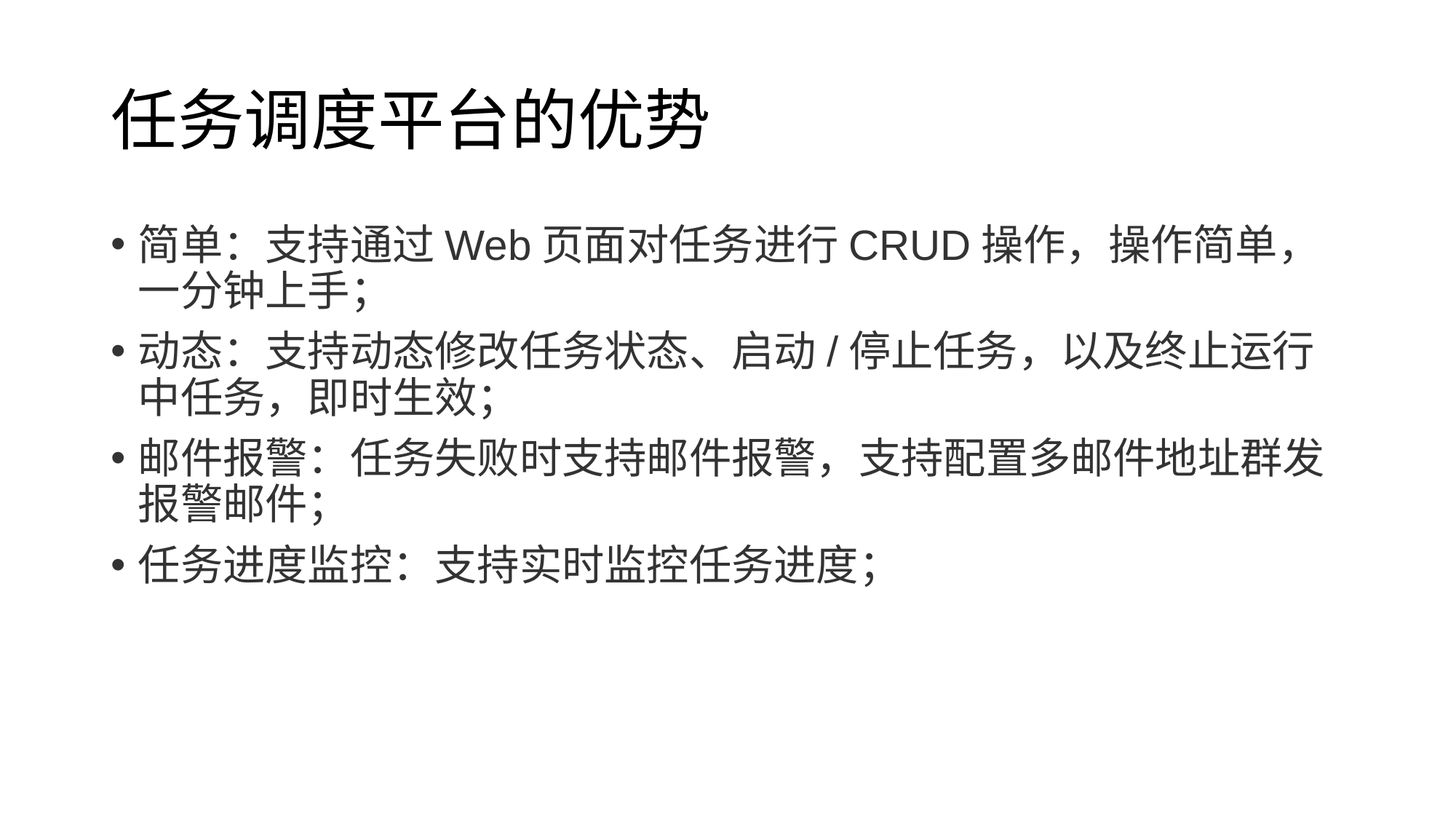

# 任务调度平台的优势
简单：支持通过Web页面对任务进行CRUD操作，操作简单，一分钟上手；
动态：支持动态修改任务状态、启动/停止任务，以及终止运行中任务，即时生效；
邮件报警：任务失败时支持邮件报警，支持配置多邮件地址群发报警邮件；
任务进度监控：支持实时监控任务进度；